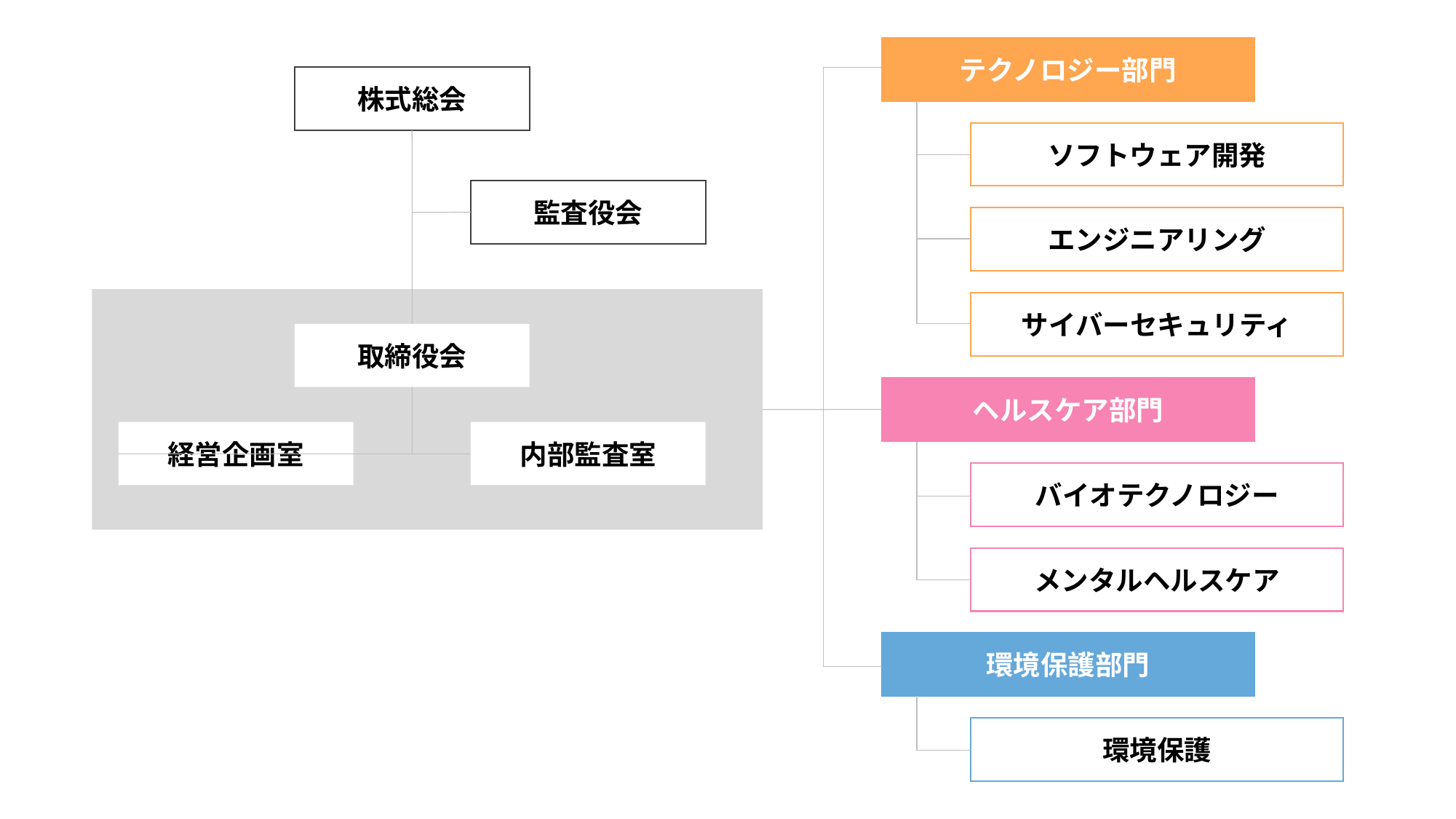

テクノロジー部門
株式総会

ソフトウェア開発
監査役会
エンジニアリング

サイバーセキュリティ
取締役会
ヘルスケア部門
経営企画室
内部監査室

バイオテクノロジー
メンタルヘルスケア
環境保護部門

環境保護